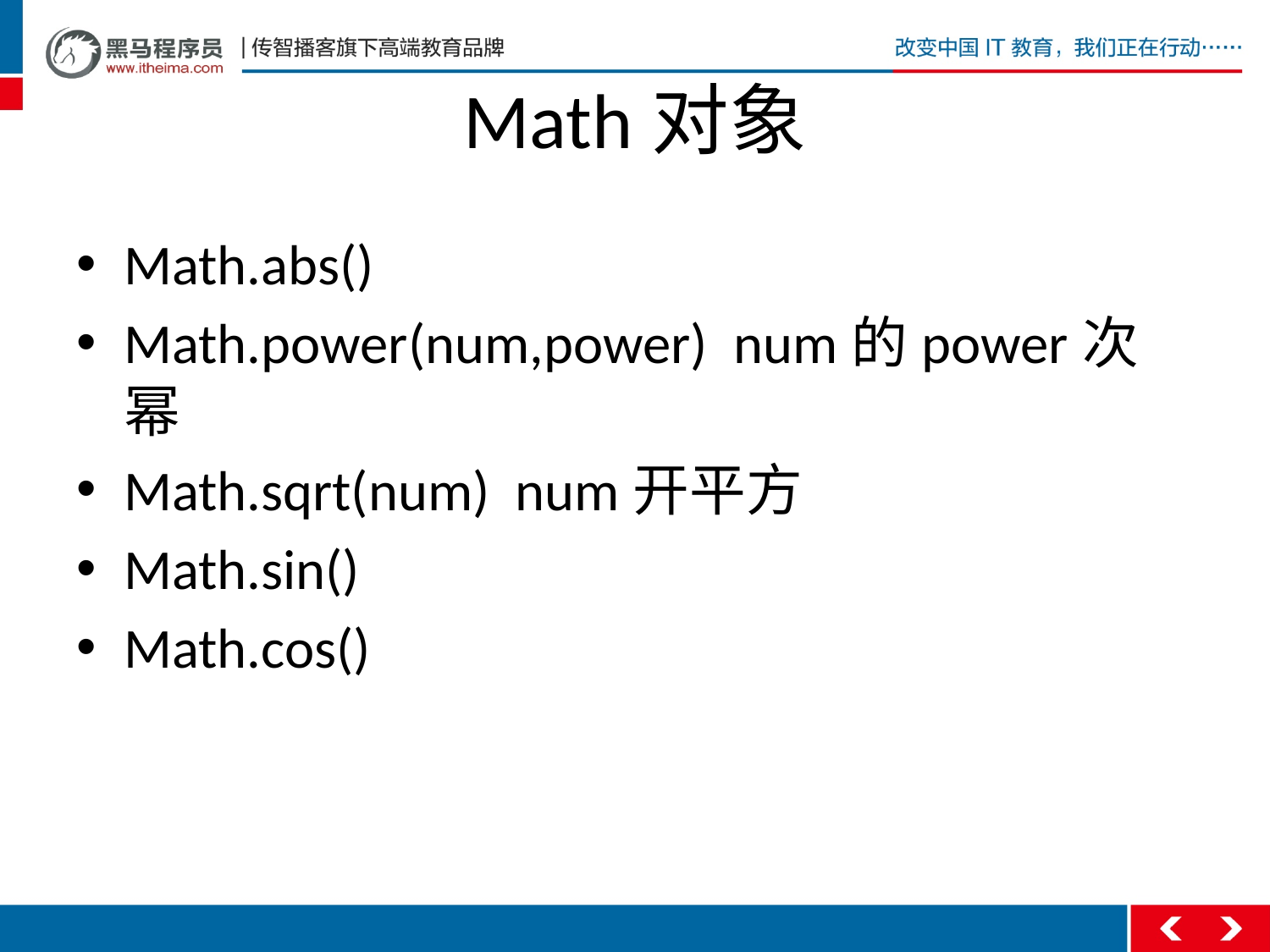

# Math对象
Math.abs()
Math.power(num,power)  num的power次幂
Math.sqrt(num)  num开平方
Math.sin()
Math.cos()